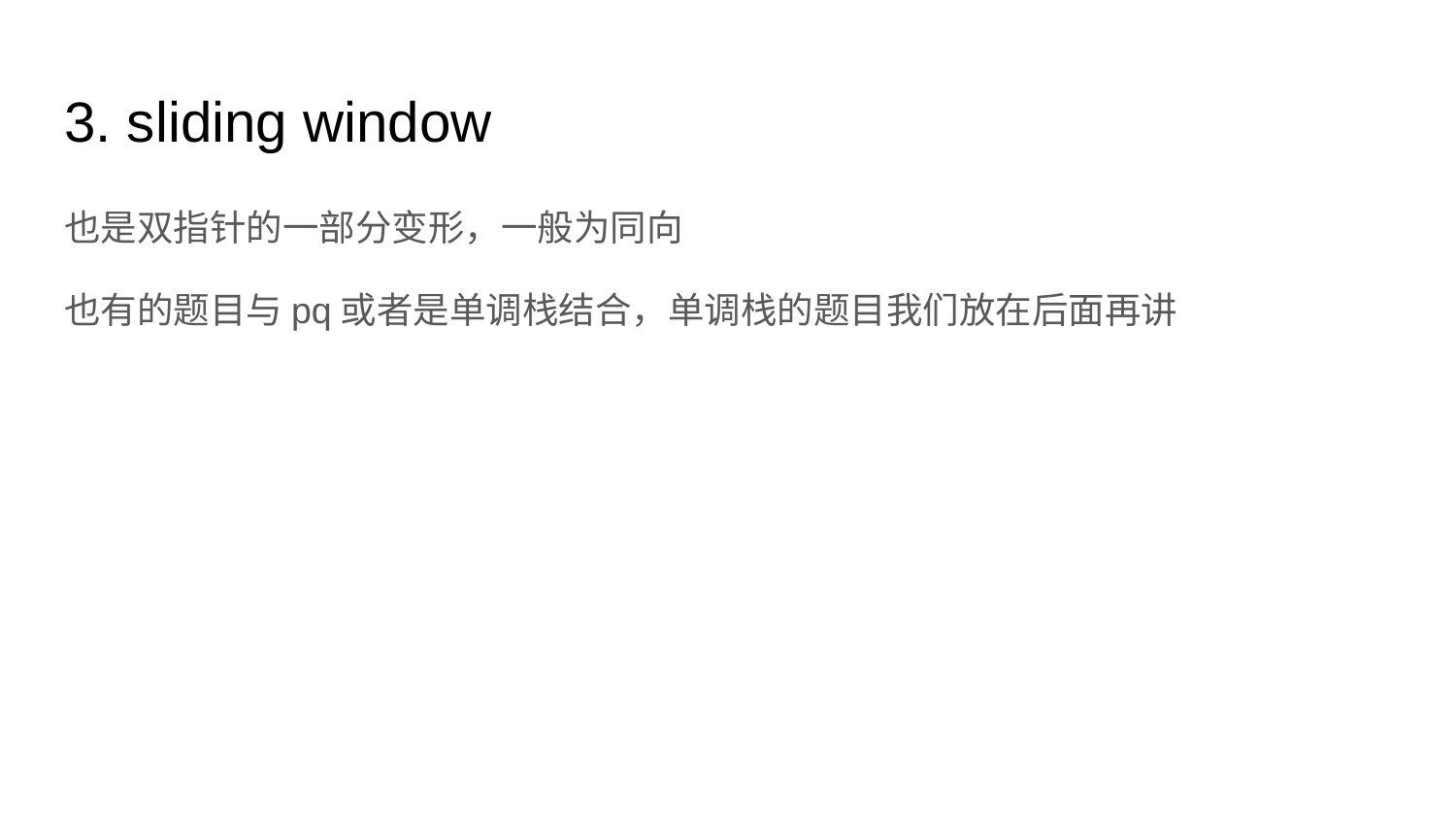

# 3. sliding window
也是双指针的一部分变形，一般为同向
也有的题目与pq或者是单调栈结合，单调栈的题目我们放在后面再讲